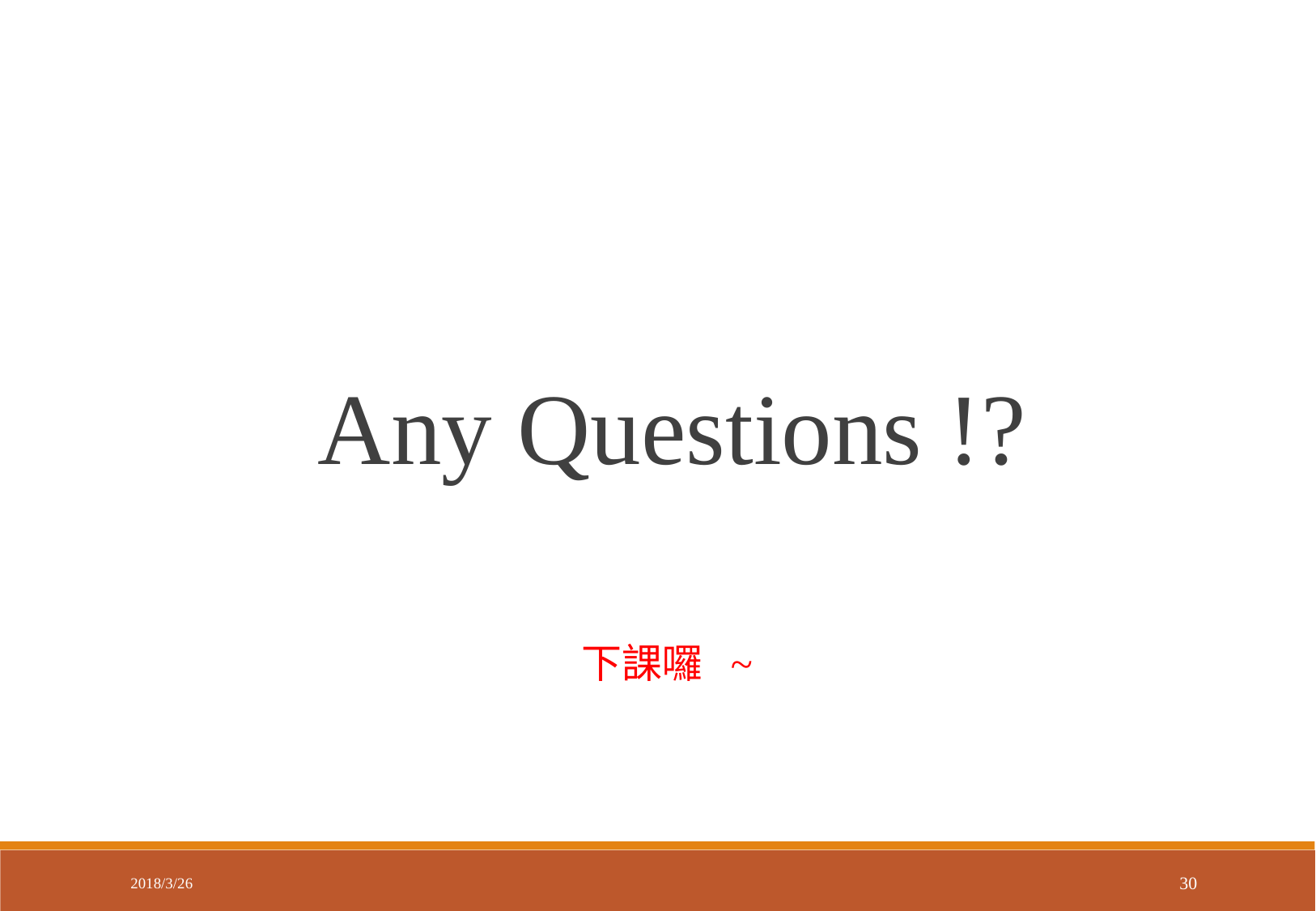

Any Questions !?

下課囉  ~
2018/3/26
30